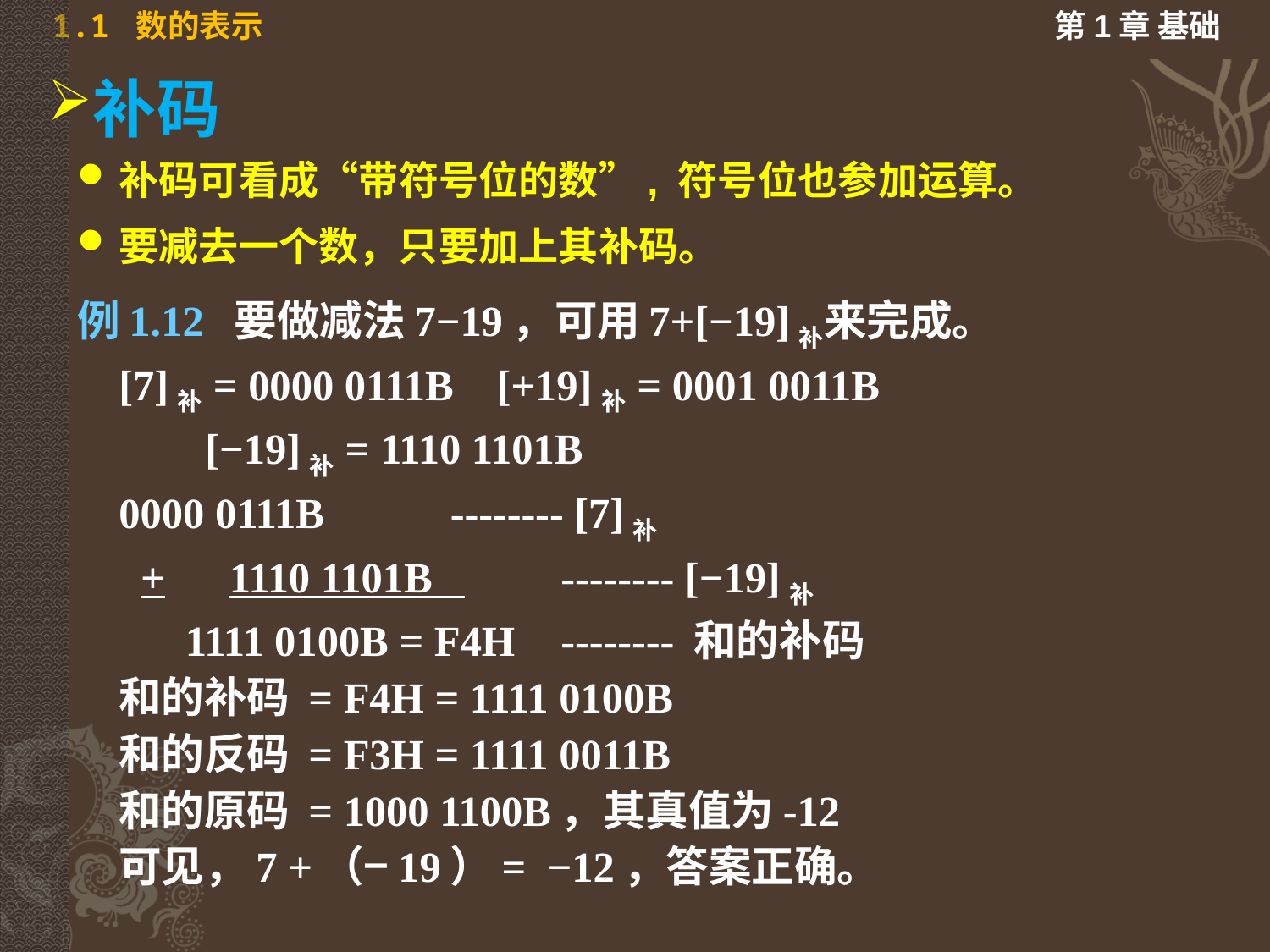

# 补码
补码可看成“带符号位的数”, 符号位也参加运算。
要减去一个数，只要加上其补码。
例1.12  要做减法7−19，可用7+[−19]补来完成。
	[7]补 = 0000 0111B    [+19]补 = 0001 0011B
				        [−19]补 = 1110 1101B
		0000 0111B   	-------- [7]补
  	  +	1110 1101B   	-------- [−19]补
          1111 0100B = F4H	-------- 和的补码
	和的补码 = F4H = 1111 0100B
	和的反码 = F3H = 1111 0011B
	和的原码 = 1000 1100B，其真值为-12
	可见，7 +（−19）=  −12，答案正确。